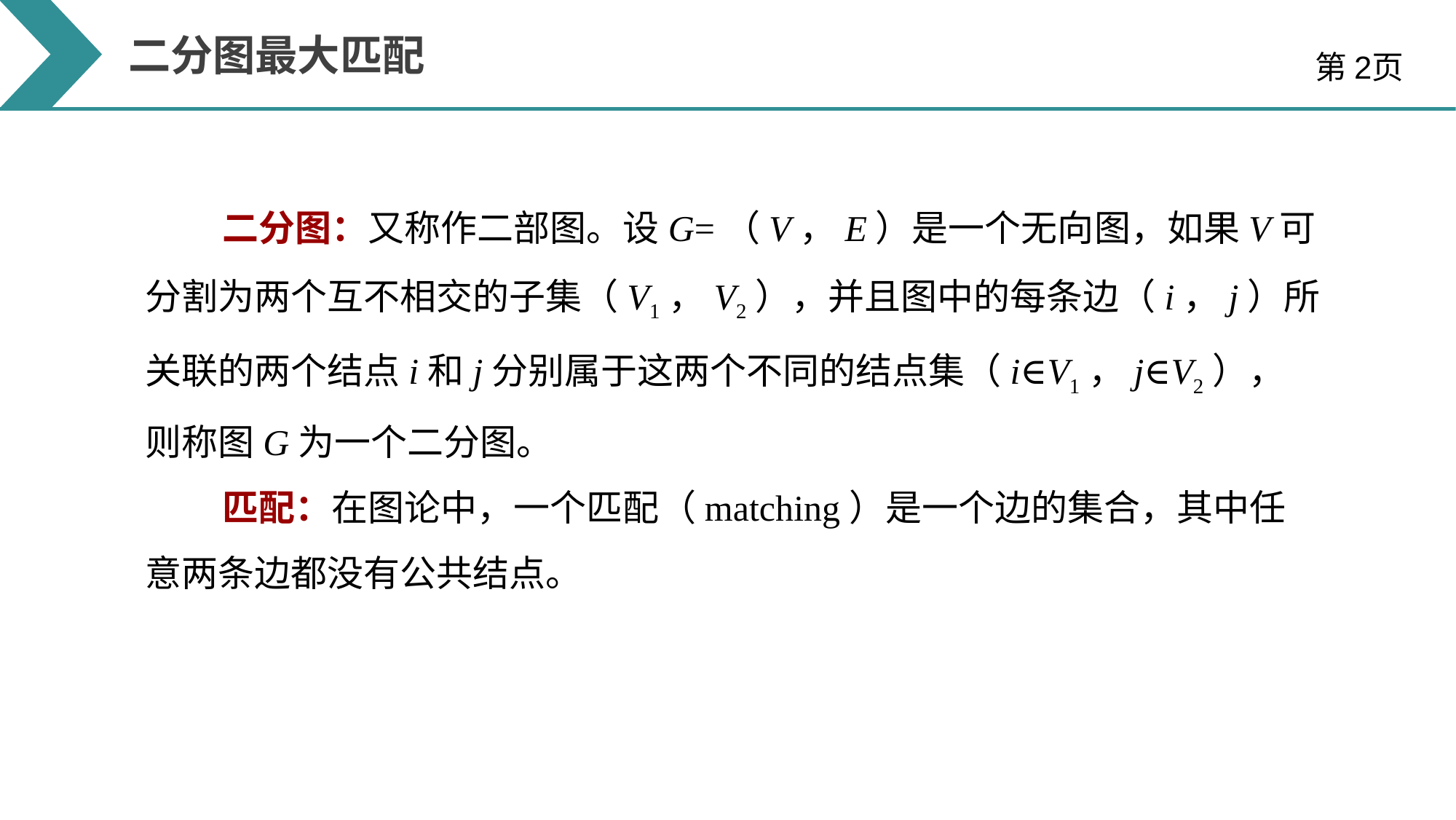

二分图最大匹配
第2页
二分图：又称作二部图。设G=（V，E）是一个无向图，如果V可分割为两个互不相交的子集（V1，V2），并且图中的每条边（i，j）所关联的两个结点i和j分别属于这两个不同的结点集（i∈V1，j∈V2），则称图G为一个二分图。
匹配：在图论中，一个匹配（matching）是一个边的集合，其中任意两条边都没有公共结点。